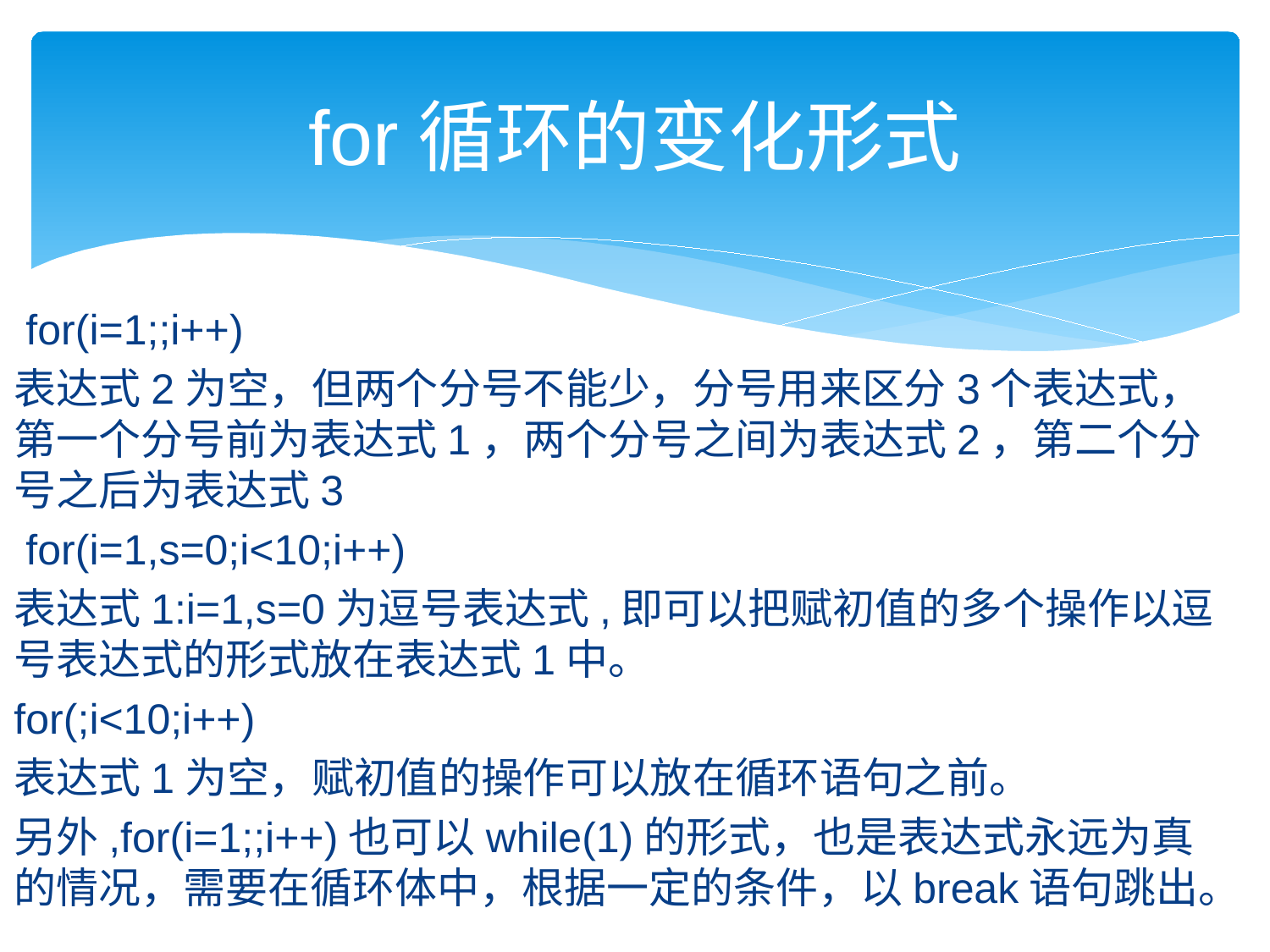

# for循环的变化形式
 for(i=1;;i++)
表达式2为空，但两个分号不能少，分号用来区分3个表达式，第一个分号前为表达式1，两个分号之间为表达式2，第二个分号之后为表达式3
 for(i=1,s=0;i<10;i++)
表达式1:i=1,s=0为逗号表达式,即可以把赋初值的多个操作以逗号表达式的形式放在表达式1中。
for(;i<10;i++)
表达式1为空，赋初值的操作可以放在循环语句之前。
另外,for(i=1;;i++)也可以while(1)的形式，也是表达式永远为真的情况，需要在循环体中，根据一定的条件，以break语句跳出。